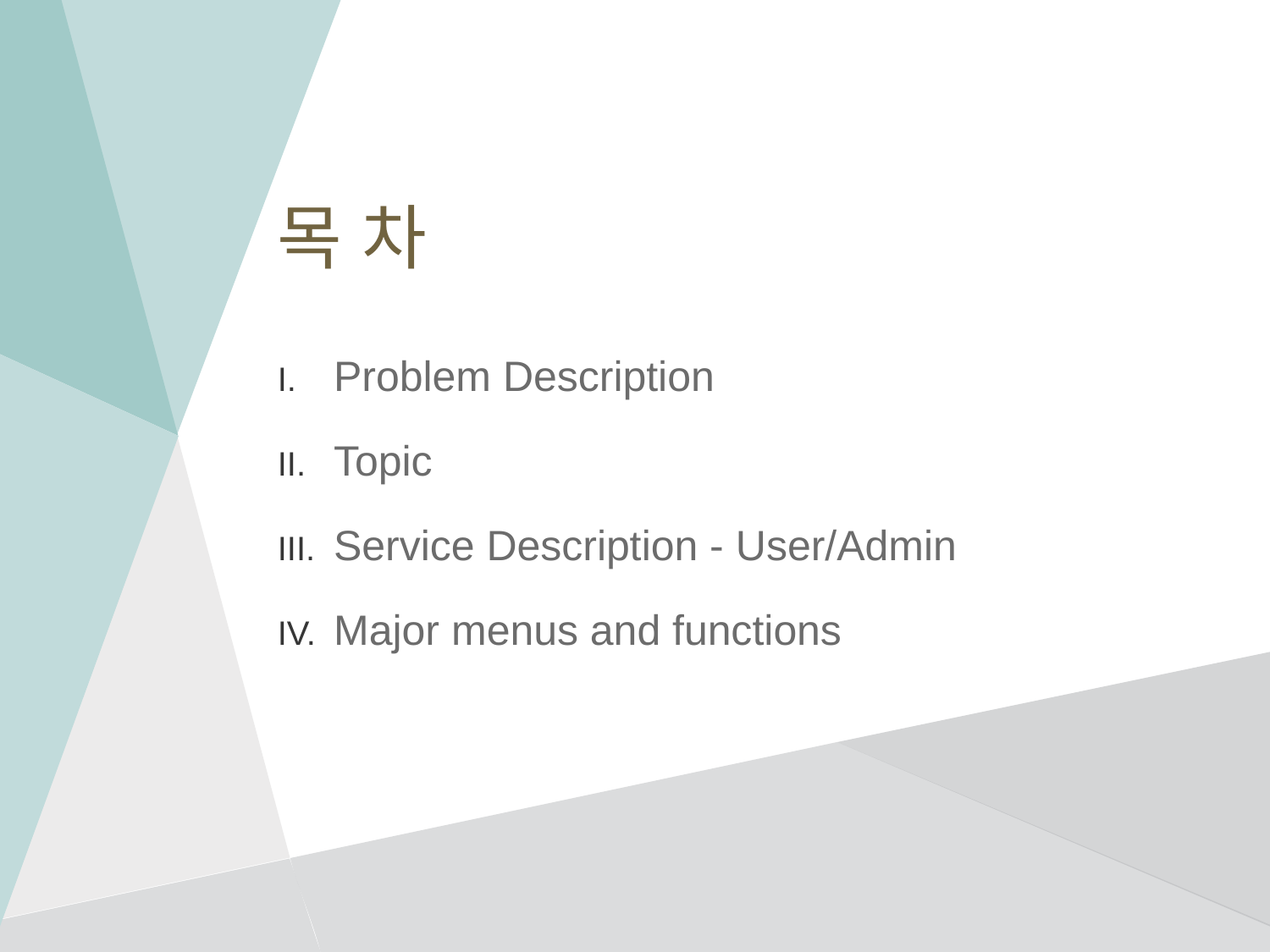

# 목 차
Problem Description
Topic
Service Description - User/Admin
Major menus and functions